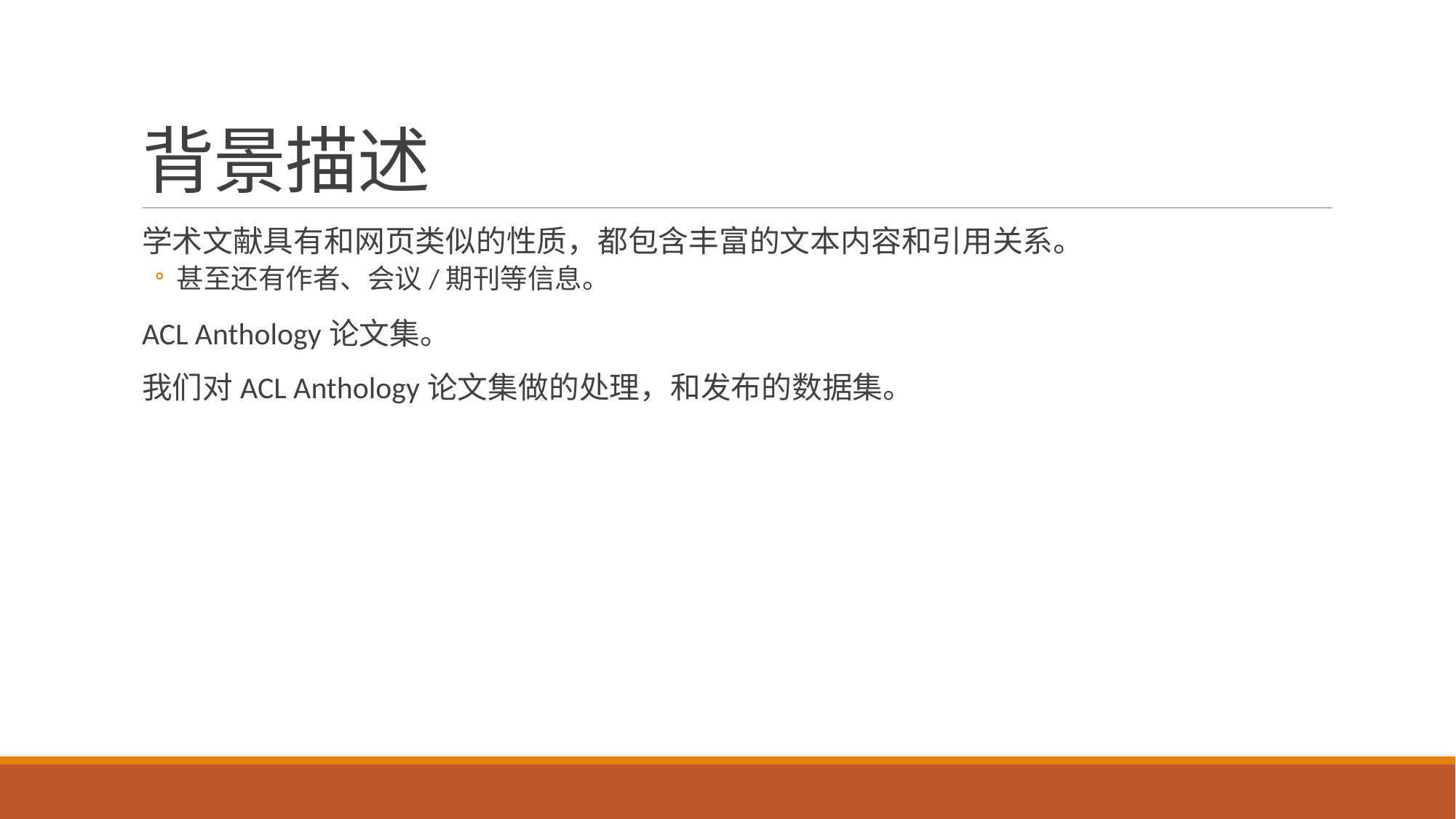

# 背景描述
学术文献具有和网页类似的性质，都包含丰富的文本内容和引用关系。
甚至还有作者、会议/期刊等信息。
ACL Anthology论文集。
我们对ACL Anthology论文集做的处理，和发布的数据集。